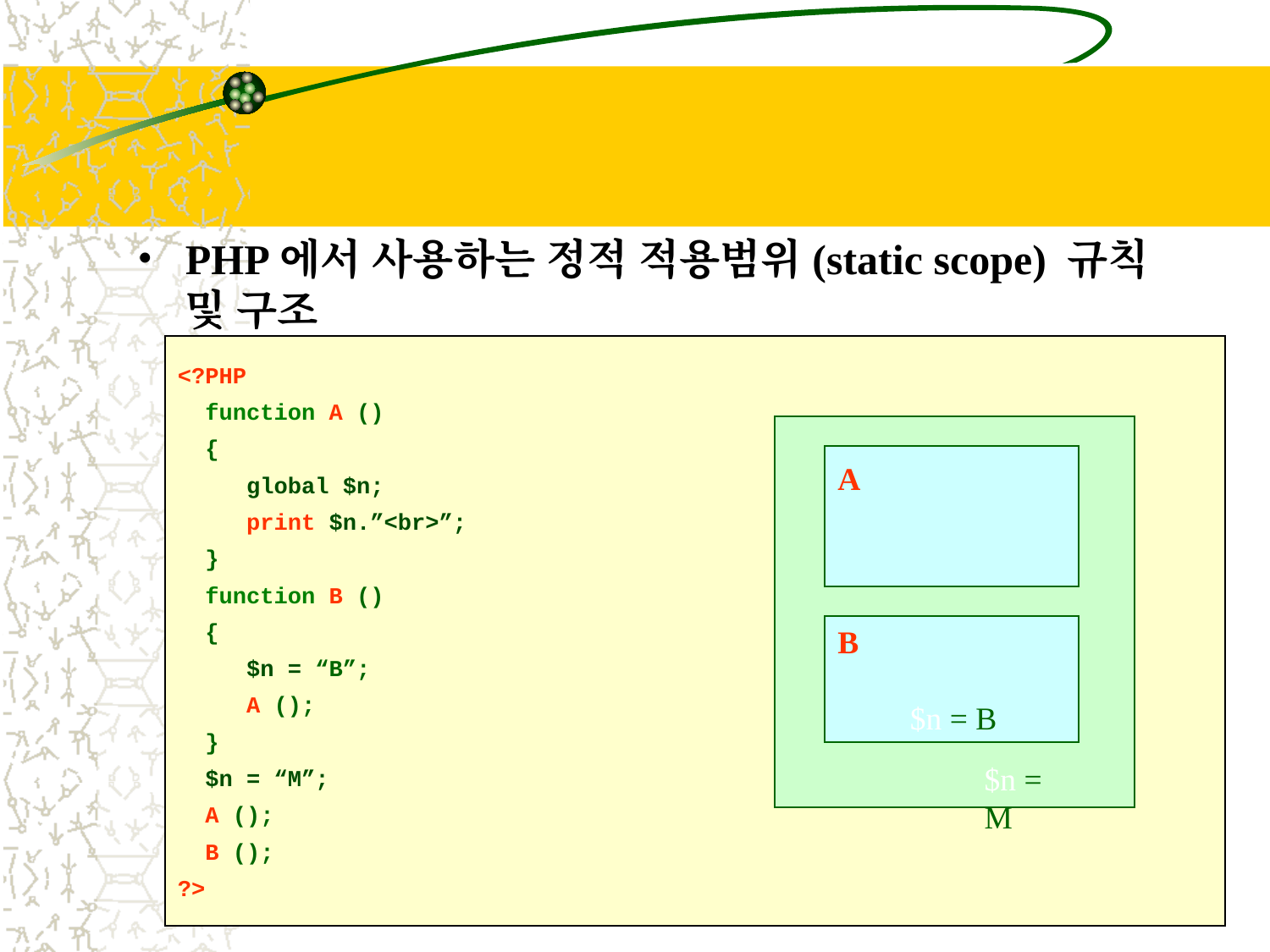

#
PHP에서 사용하는 정적 적용범위(static scope) 규칙 및 구조
<?PHP
  function A ()
  {
     global $n;
     print $n.”<br>”;
  }
  function B ()
  {
     $n = “B”;
     A ();
  }
  $n = “M”;
  A ();
  B ();
?>

A

B

         $n = B
$n = M